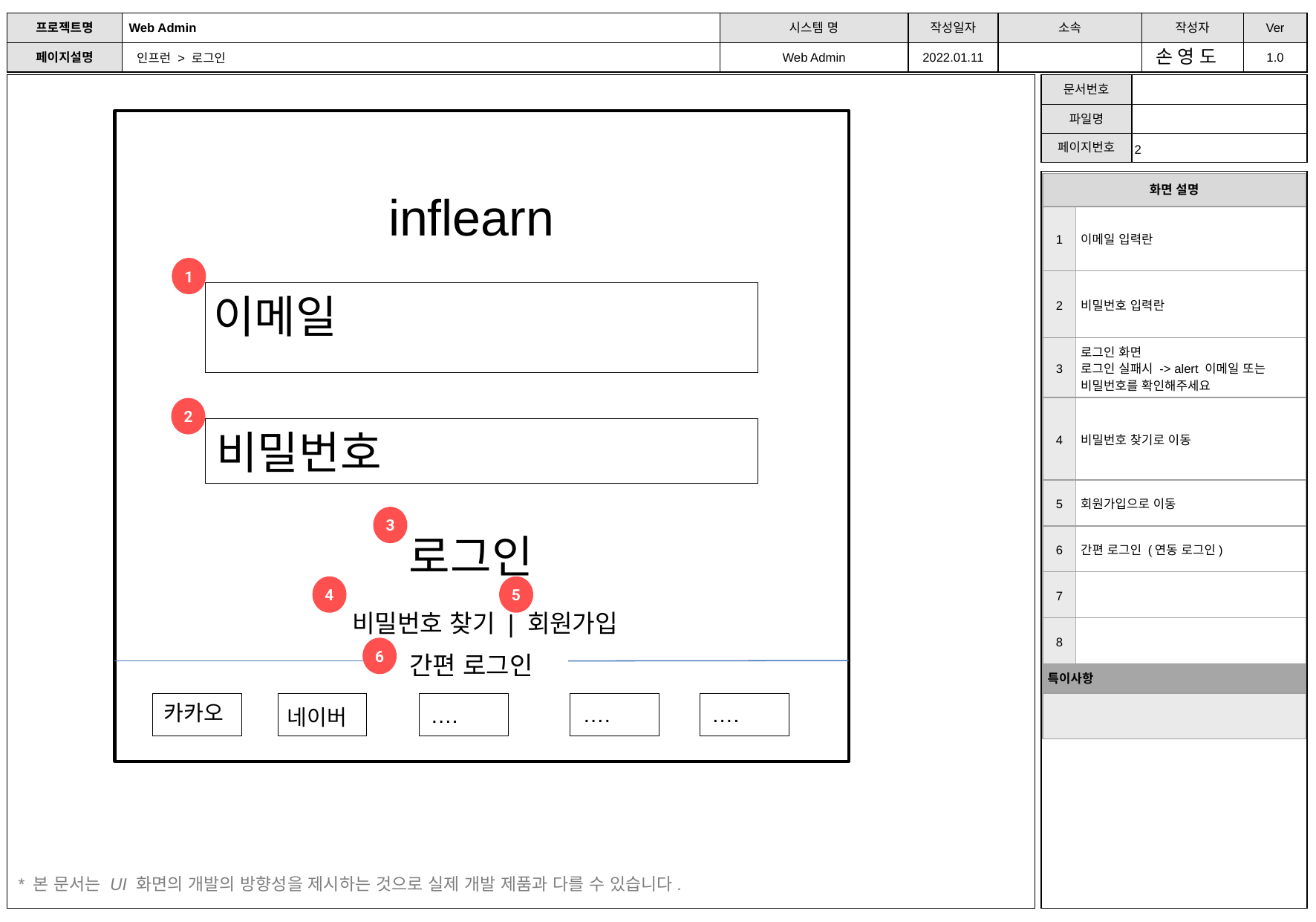

손 영 도
인프런 > 로그인

| 화면 설명 |  |
| --- | --- |
| 1 | 이메일 입력란 |
| 2 | 비밀번호 입력란 |
| 3 | 로그인 화면 로그인 실패시 -> alert 이메일 또는 비밀번호를 확인해주세요 |
| 4 | 비밀번호 찾기로 이동 |
| 5 | 회원가입으로 이동 |
| 6 | 간편 로그인 (연동 로그인) |
| 7 |  |
| 8 |  |
| 특이사항 |  |
|  |  |
inflearn
1
이메일

2
비밀번호
3
로그인
4
5
비밀번호 찾기 | 회원가입
6
간편 로그인

카카오

….
….
….
네이버
* 본 문서는 UI 화면의 개발의 방향성을 제시하는 것으로 실제 개발 제품과 다를 수 있습니다.